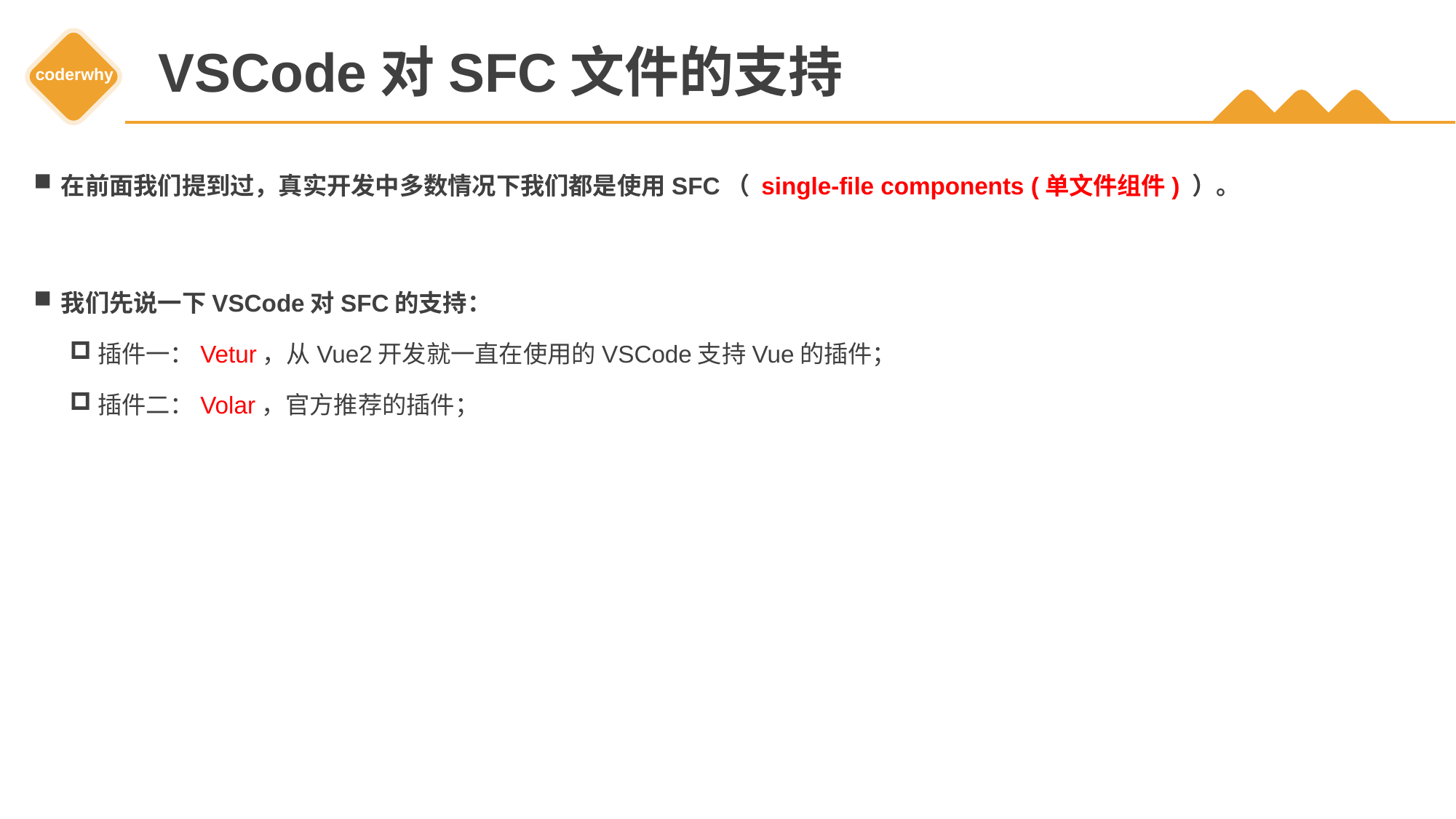

# VSCode对SFC文件的支持
在前面我们提到过，真实开发中多数情况下我们都是使用SFC（ single-file components (单文件组件) ）。

我们先说一下VSCode对SFC的支持：
插件一：Vetur，从Vue2开发就一直在使用的VSCode支持Vue的插件；
插件二：Volar，官方推荐的插件；